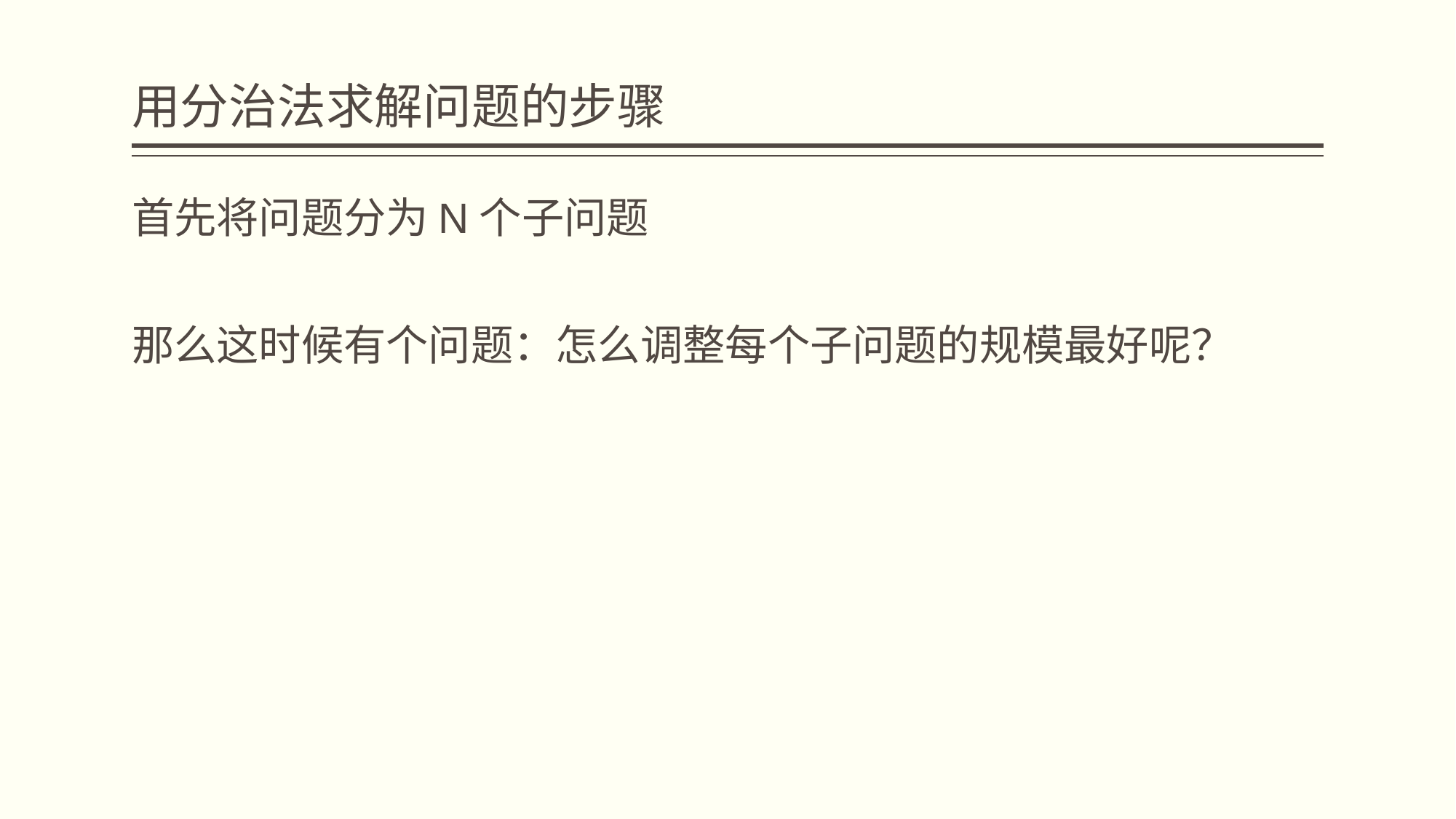

# 用分治法求解问题的步骤
首先将问题分为N个子问题

那么这时候有个问题：怎么调整每个子问题的规模最好呢？